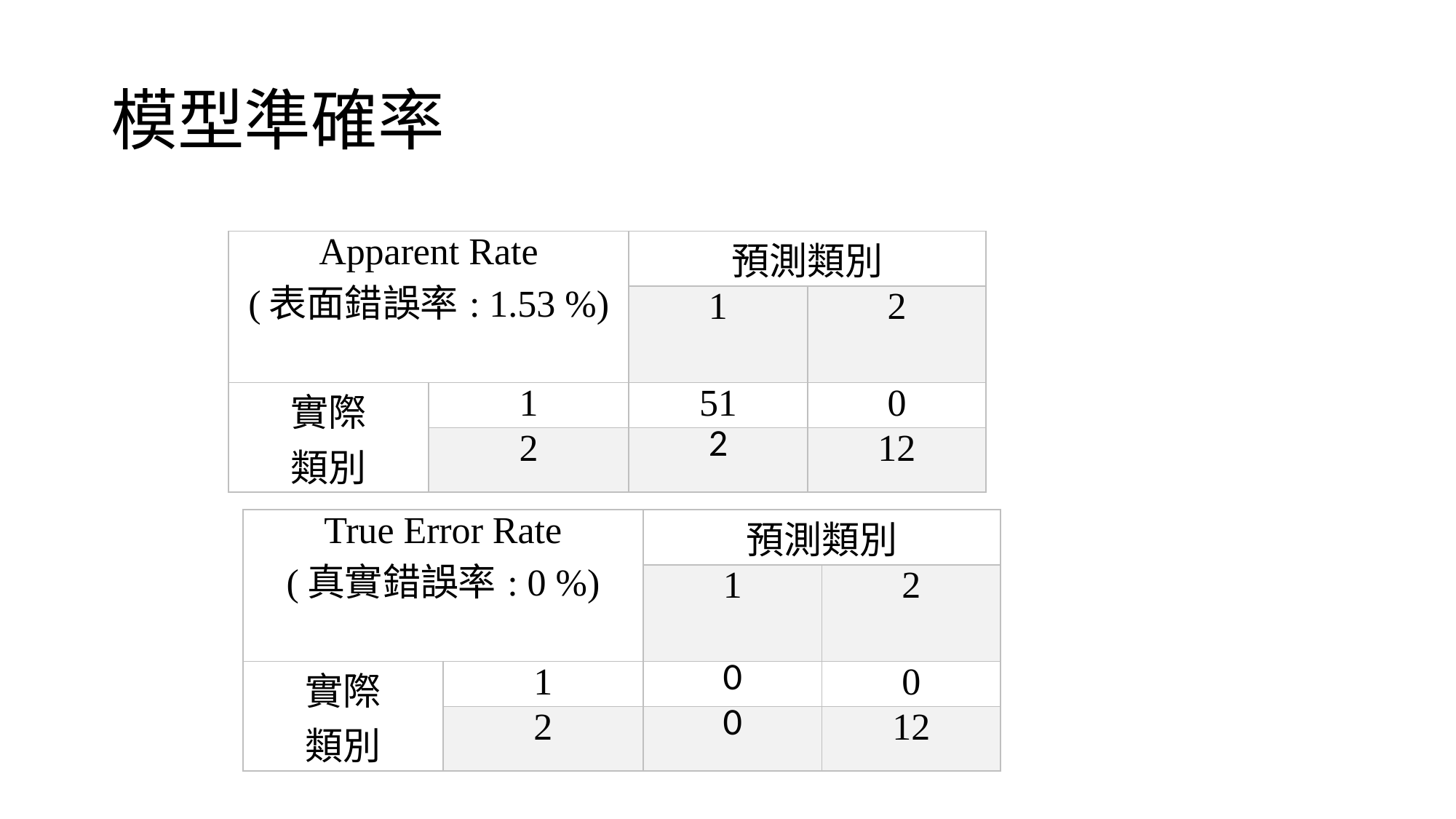

# 模型準確率
| Apparent Rate (表面錯誤率: 1.53 %) |  | 預測類別 |  |
| --- | --- | --- | --- |
|  |  | 1 | 2 |
| 實際 類別 | 1 | 51 | 0 |
|  | 2 | 2 | 12 |
| True Error Rate (真實錯誤率: 0 %) |  | 預測類別 |  |
| --- | --- | --- | --- |
|  |  | 1 | 2 |
| 實際 類別 | 1 | 0 | 0 |
|  | 2 | 0 | 12 |